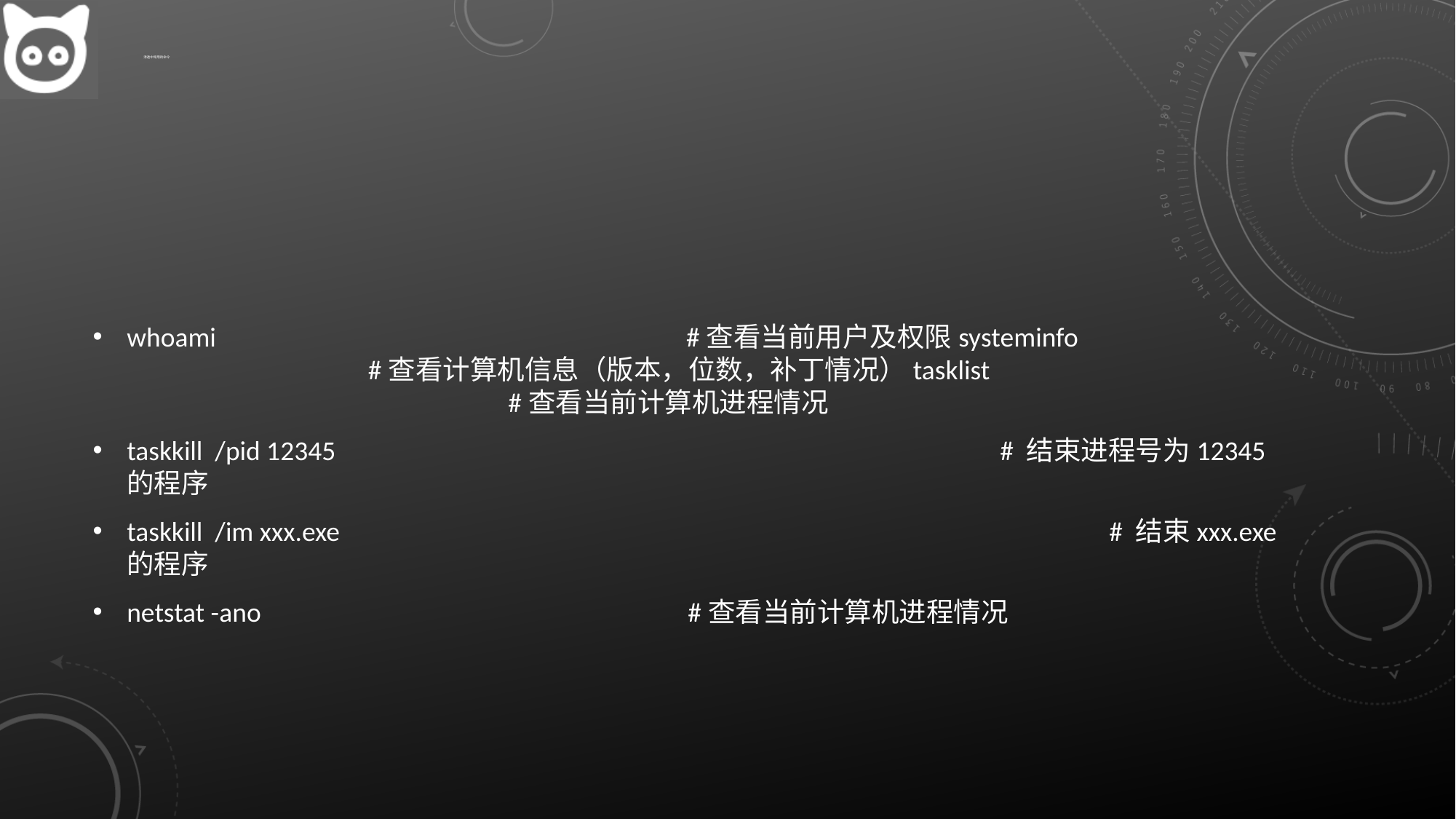

# 渗透中常用的命令
whoami                                                                            #查看当前用户及权限systeminfo                                                                       #查看计算机信息（版本，位数，补丁情况）tasklist 				                                            #查看当前计算机进程情况
taskkill  /pid 12345							# 结束进程号为12345的程序
taskkill  /im xxx.exe 							# 结束xxx.exe的程序
netstat -ano                                                                     #查看当前计算机进程情况